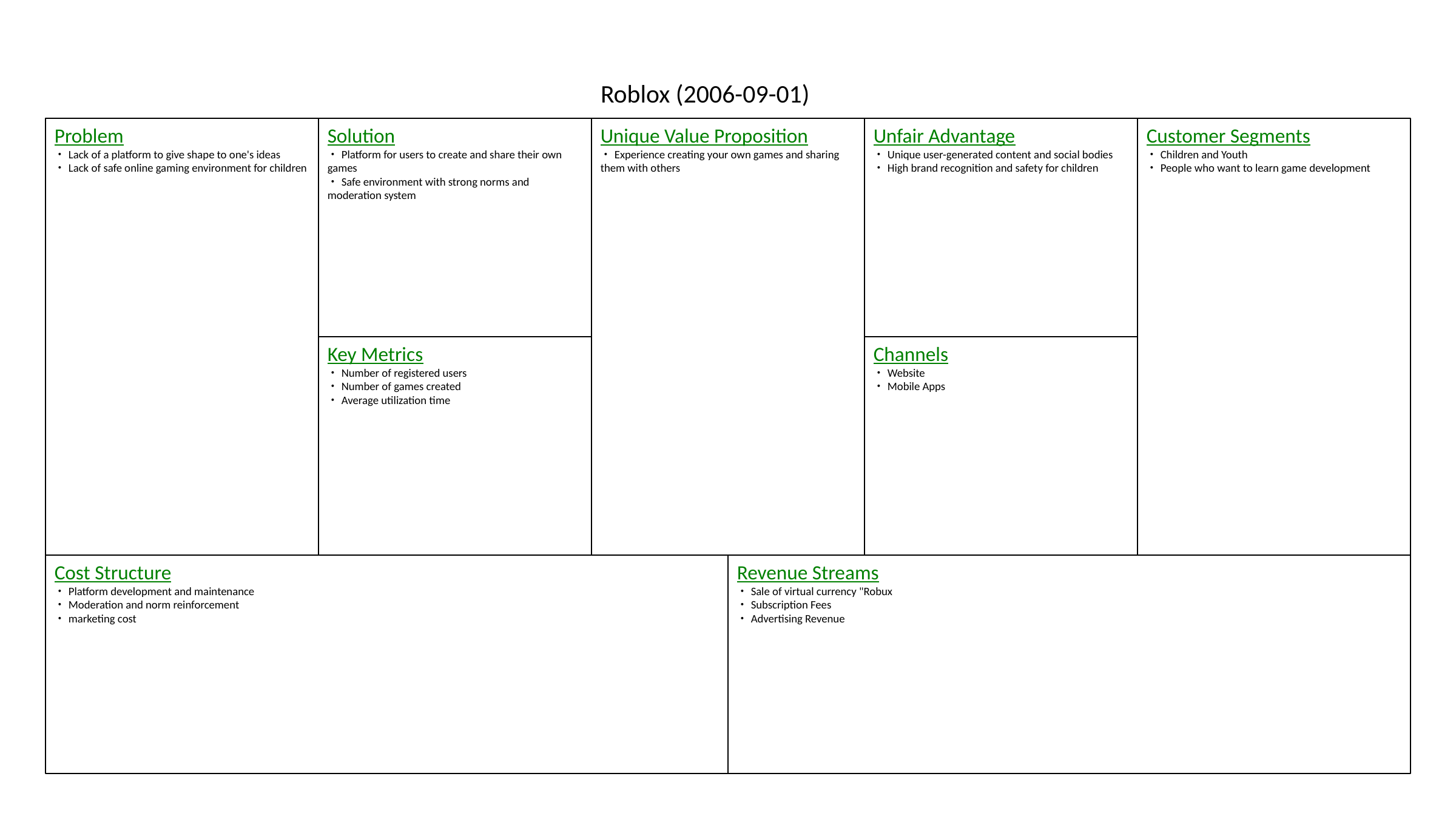

Roblox (2006-09-01)
Problem
・Lack of a platform to give shape to one's ideas
・Lack of safe online gaming environment for children
Solution
・Platform for users to create and share their own games
・Safe environment with strong norms and moderation system
Unique Value Proposition
・Experience creating your own games and sharing them with others
Unfair Advantage
・Unique user-generated content and social bodies
・High brand recognition and safety for children
Customer Segments
・Children and Youth
・People who want to learn game development
Key Metrics
・Number of registered users
・Number of games created
・Average utilization time
Channels
・Website
・Mobile Apps
Cost Structure
・Platform development and maintenance
・Moderation and norm reinforcement
・marketing cost
Revenue Streams
・Sale of virtual currency "Robux
・Subscription Fees
・Advertising Revenue